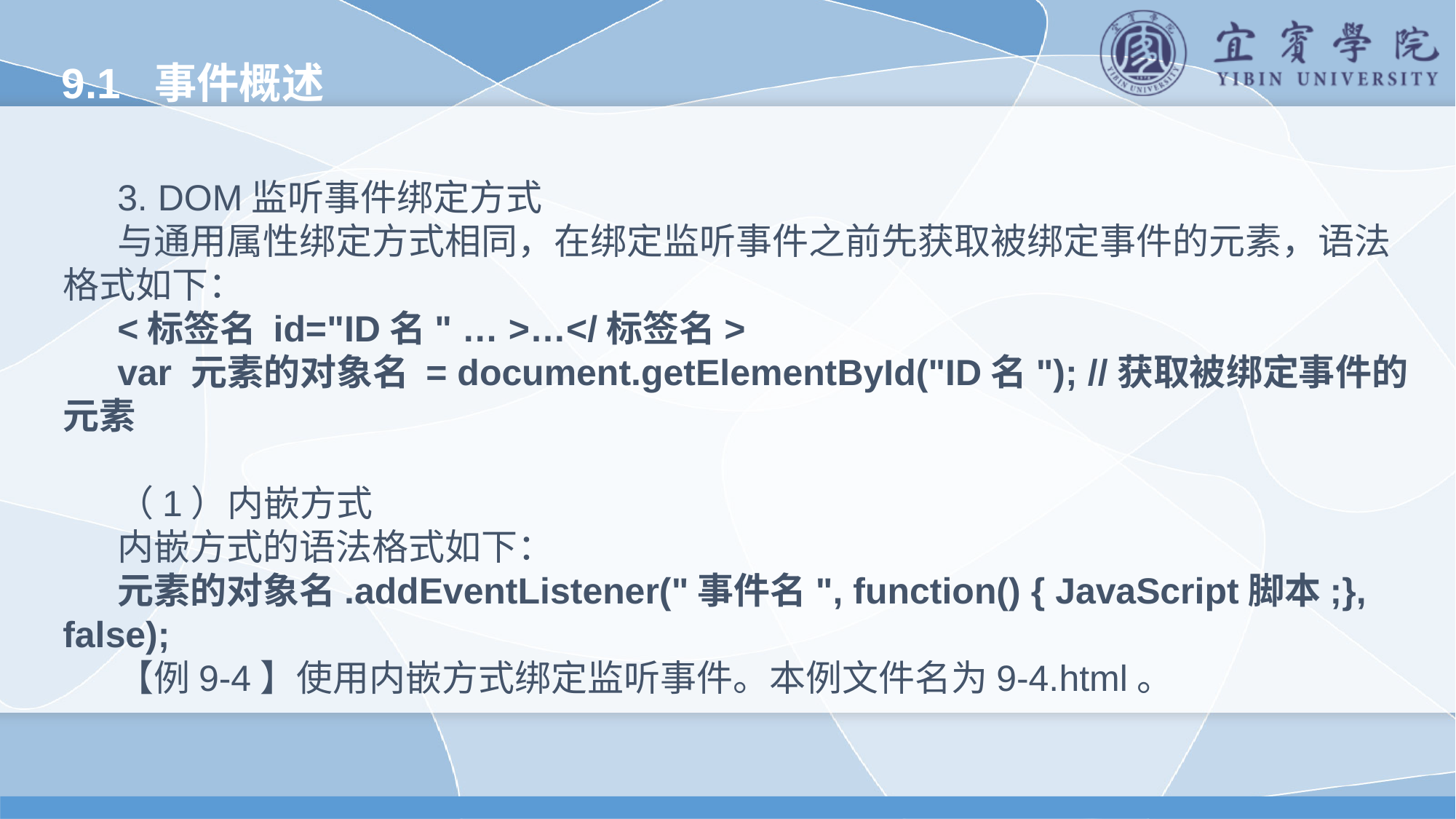

9.1  事件概述
3. DOM监听事件绑定方式
与通用属性绑定方式相同，在绑定监听事件之前先获取被绑定事件的元素，语法格式如下：
<标签名 id="ID名" … >…</标签名>
var 元素的对象名 = document.getElementById("ID名"); //获取被绑定事件的元素

（1）内嵌方式
内嵌方式的语法格式如下：
元素的对象名.addEventListener("事件名", function() { JavaScript脚本;}, false);
【例9-4】使用内嵌方式绑定监听事件。本例文件名为9-4.html。